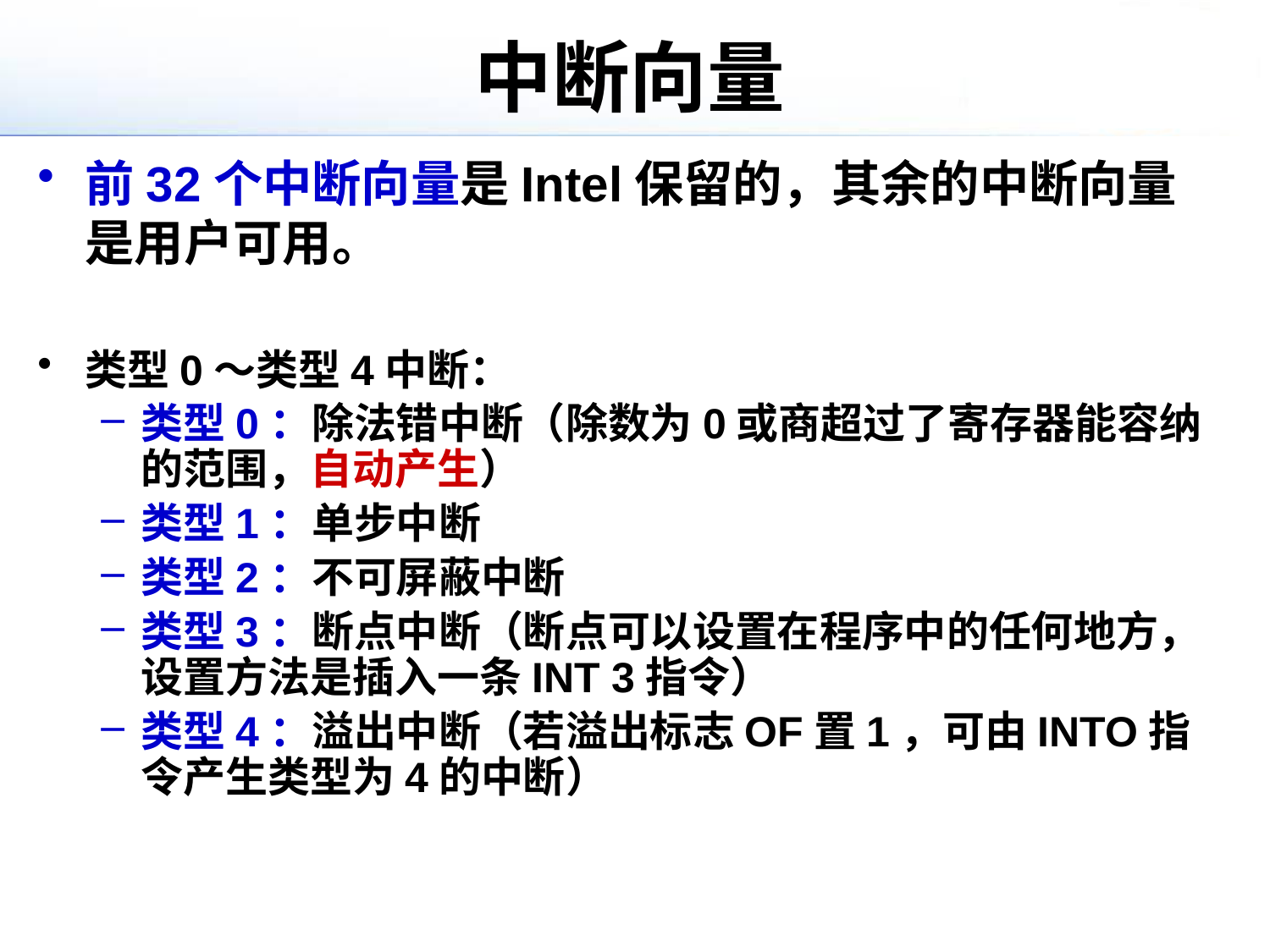

# 中断向量
前32个中断向量是Intel保留的，其余的中断向量是用户可用。

类型0～类型4中断：
类型0：除法错中断（除数为0或商超过了寄存器能容纳的范围，自动产生）
类型1：单步中断
类型2：不可屏蔽中断
类型3：断点中断（断点可以设置在程序中的任何地方，设置方法是插入一条INT 3指令）
类型4：溢出中断（若溢出标志OF置1，可由INTO指令产生类型为4的中断）